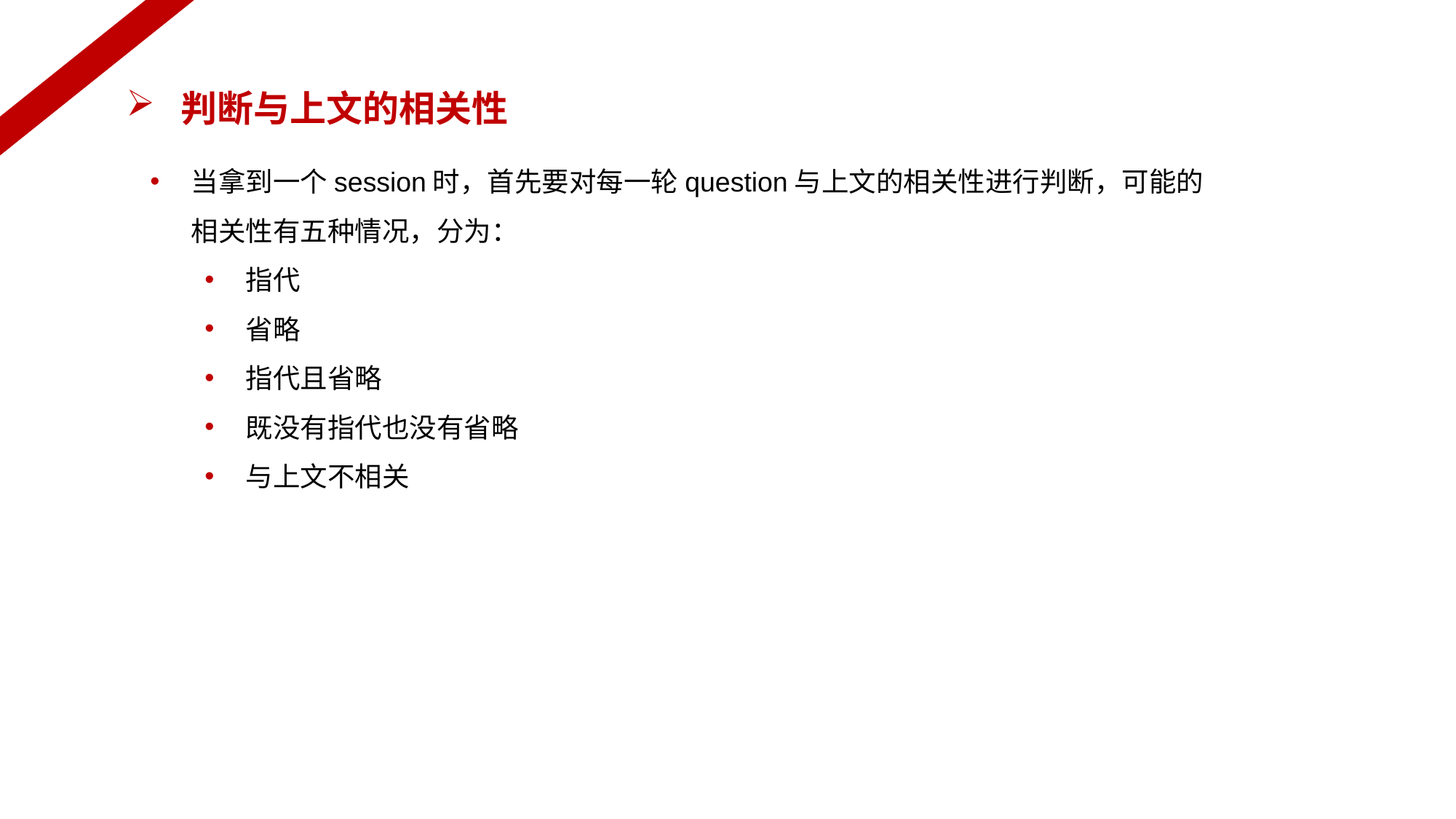

判断与上文的相关性
当拿到一个session时，首先要对每一轮question与上文的相关性进行判断，可能的相关性有五种情况，分为：
指代
省略
指代且省略
既没有指代也没有省略
与上文不相关